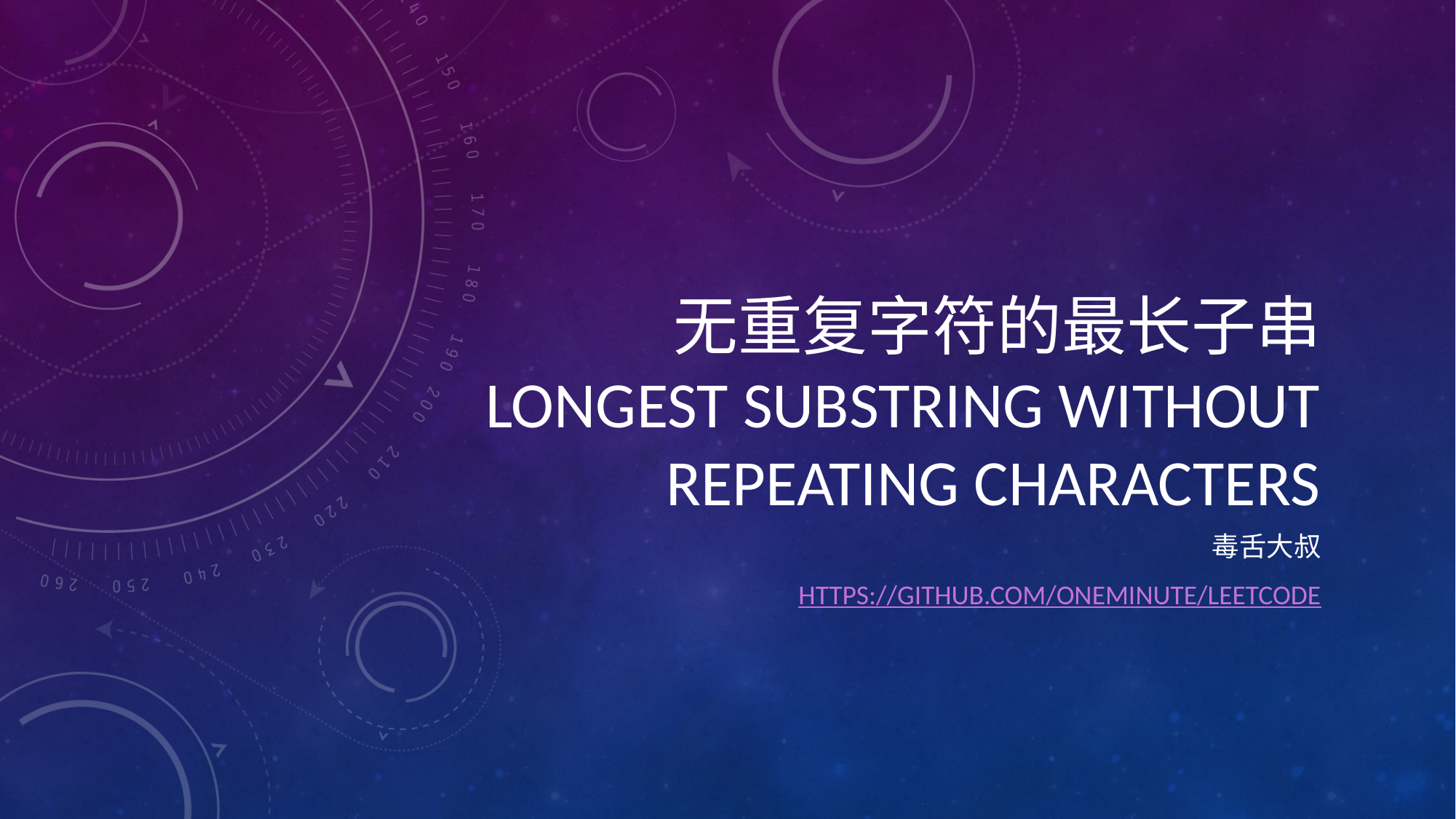

# 无重复字符的最长子串 Longest Substring Without Repeating Characters
毒舌大叔
https://github.com/oneminute/leetcode